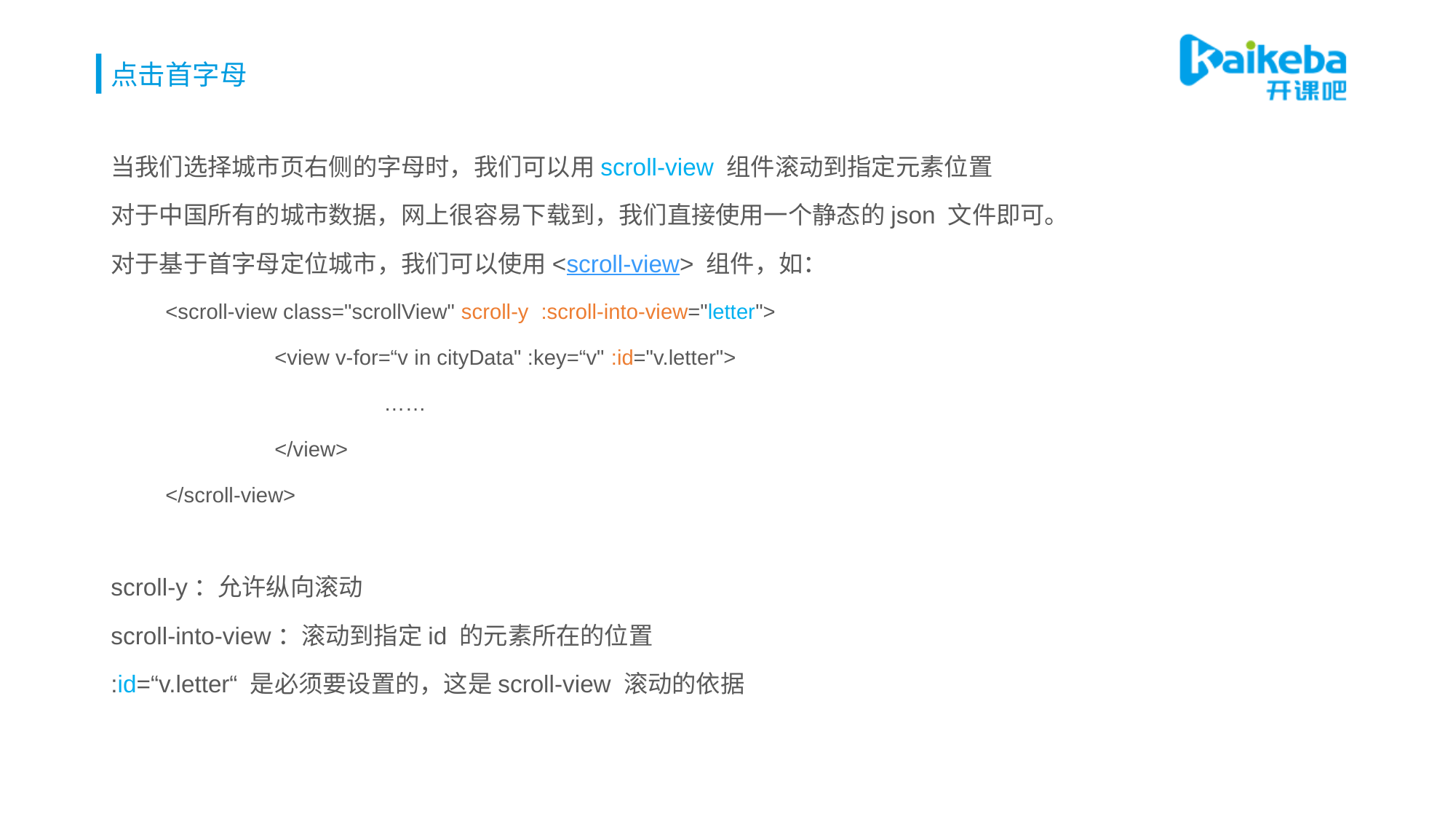

# 点击首字母
当我们选择城市页右侧的字母时，我们可以用scroll-view 组件滚动到指定元素位置
对于中国所有的城市数据，网上很容易下载到，我们直接使用一个静态的json 文件即可。
对于基于首字母定位城市，我们可以使用<scroll-view> 组件，如：
<scroll-view class="scrollView" scroll-y  :scroll-into-view="letter">
	<view v-for=“v in cityData" :key=“v" :id="v.letter">
		……
	</view>
</scroll-view>

scroll-y：允许纵向滚动
scroll-into-view：滚动到指定id 的元素所在的位置
:id=“v.letter“ 是必须要设置的，这是scroll-view 滚动的依据